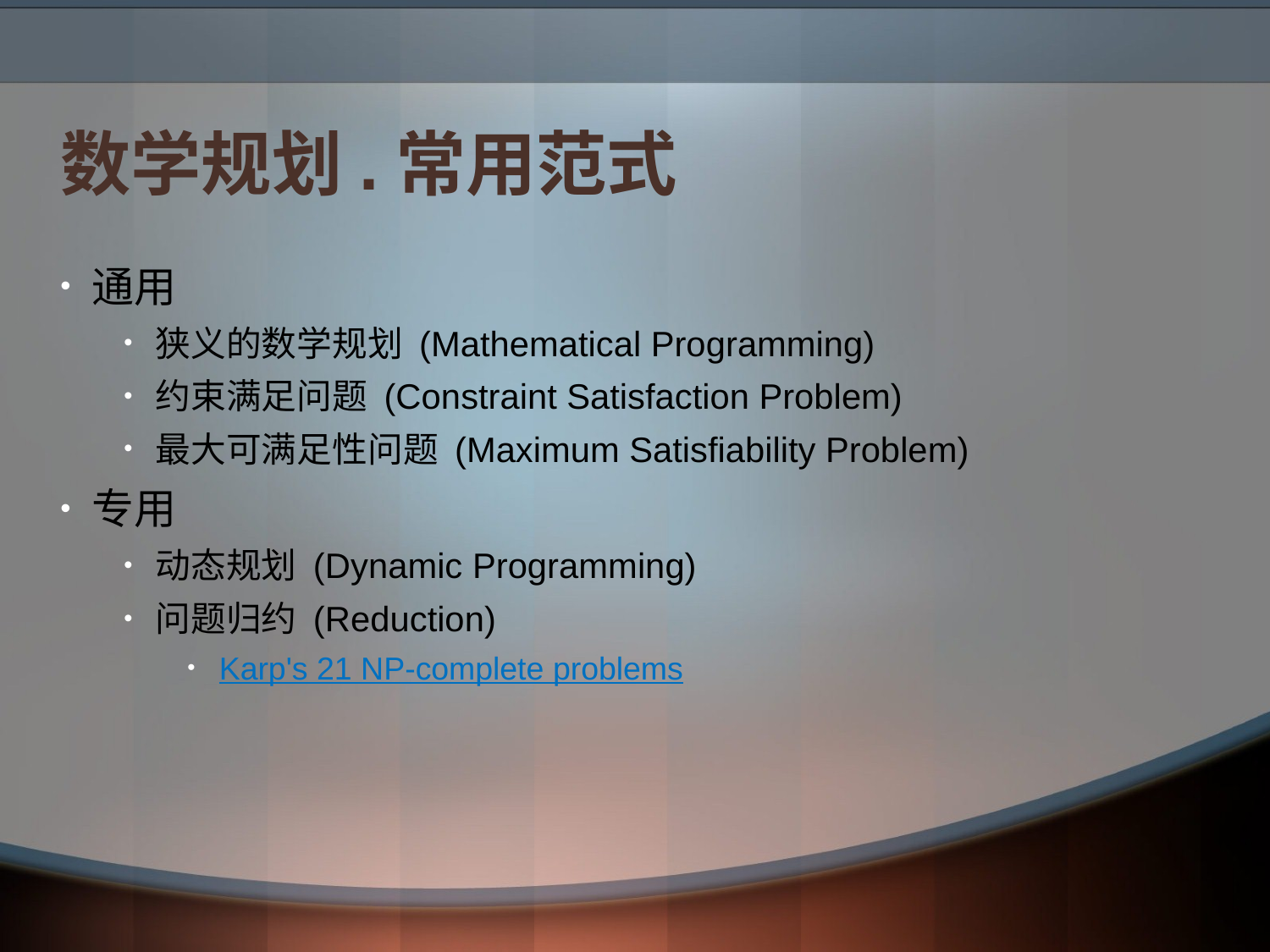

# 数学规划.常用范式
通用
狭义的数学规划 (Mathematical Programming)
约束满足问题 (Constraint Satisfaction Problem)
最大可满足性问题 (Maximum Satisfiability Problem)
专用
动态规划 (Dynamic Programming)
问题归约 (Reduction)
Karp's 21 NP-complete problems